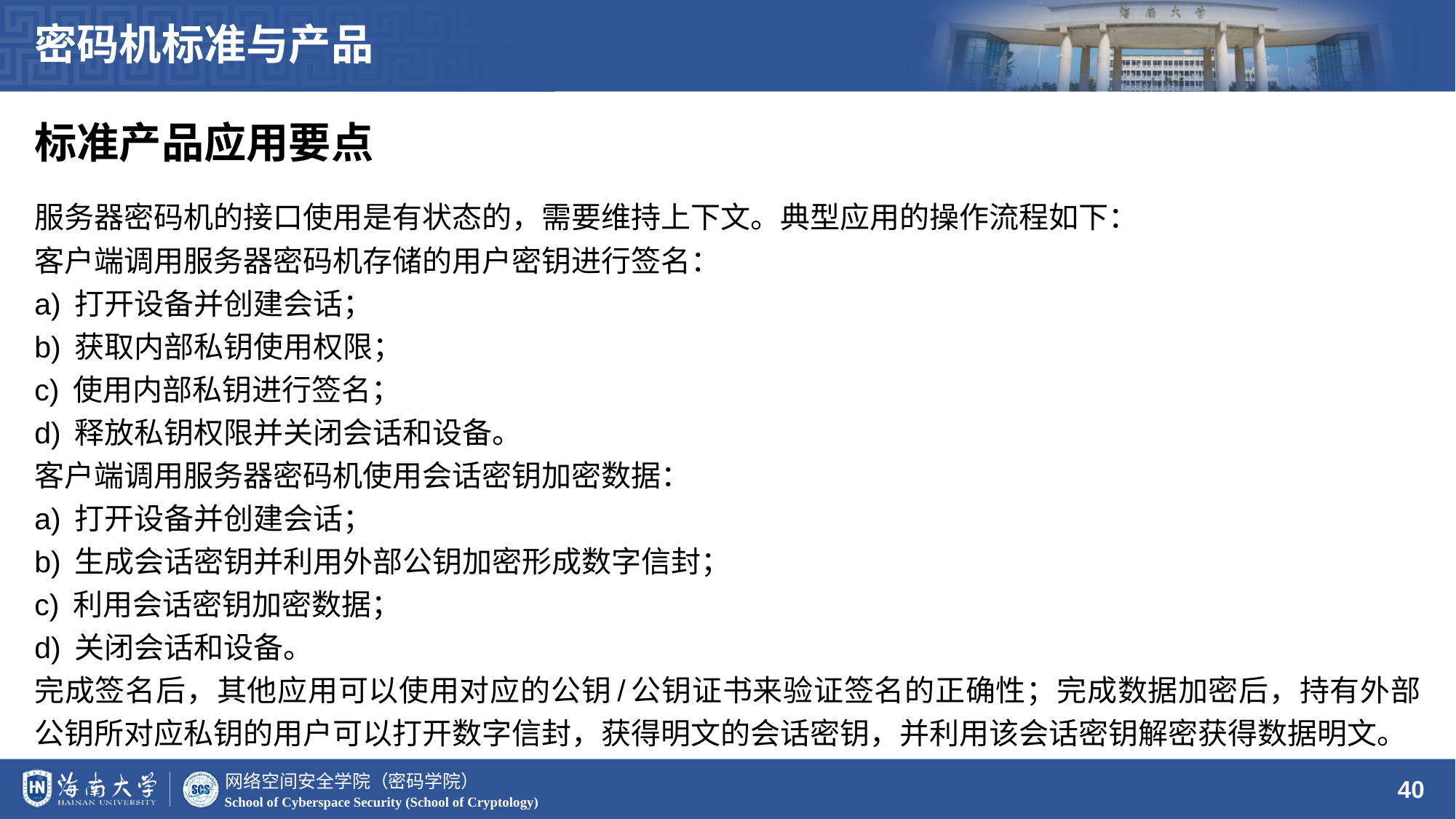

密码机标准与产品
标准产品应用要点
服务器密码机的接口使用是有状态的，需要维持上下文。典型应用的操作流程如下：
客户端调用服务器密码机存储的用户密钥进行签名：
a) 打开设备并创建会话；
b) 获取内部私钥使用权限；
c) 使用内部私钥进行签名；
d) 释放私钥权限并关闭会话和设备。
客户端调用服务器密码机使用会话密钥加密数据：
a) 打开设备并创建会话；
b) 生成会话密钥并利用外部公钥加密形成数字信封；
c) 利用会话密钥加密数据；
d) 关闭会话和设备。
完成签名后，其他应用可以使用对应的公钥/公钥证书来验证签名的正确性；完成数据加密后，持有外部公钥所对应私钥的用户可以打开数字信封，获得明文的会话密钥，并利用该会话密钥解密获得数据明文。
40